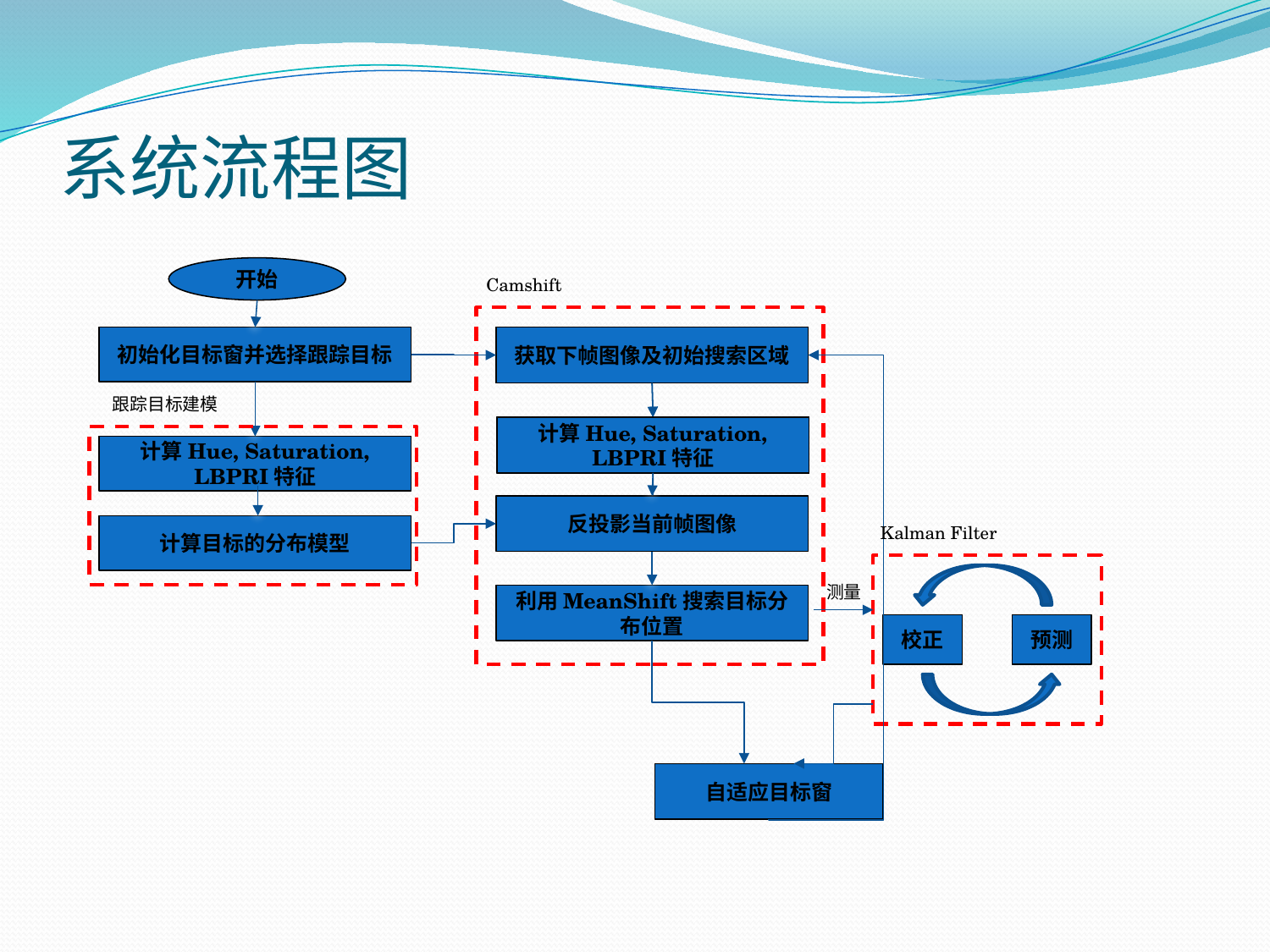

# 系统流程图

开始

初始化目标窗并选择跟踪目标
Query frame from video
获取下帧图像及初始搜索区域
跟踪目标建模
Initialization
计算Hue, Saturation, LBPRI特征

计算Hue, Saturation, LBPRI特征
反投影当前帧图像
计算目标的分布模型

测量
利用MeanShift搜索目标分布位置
校正
预测

自适应目标窗
Camshift
Kalman Filter